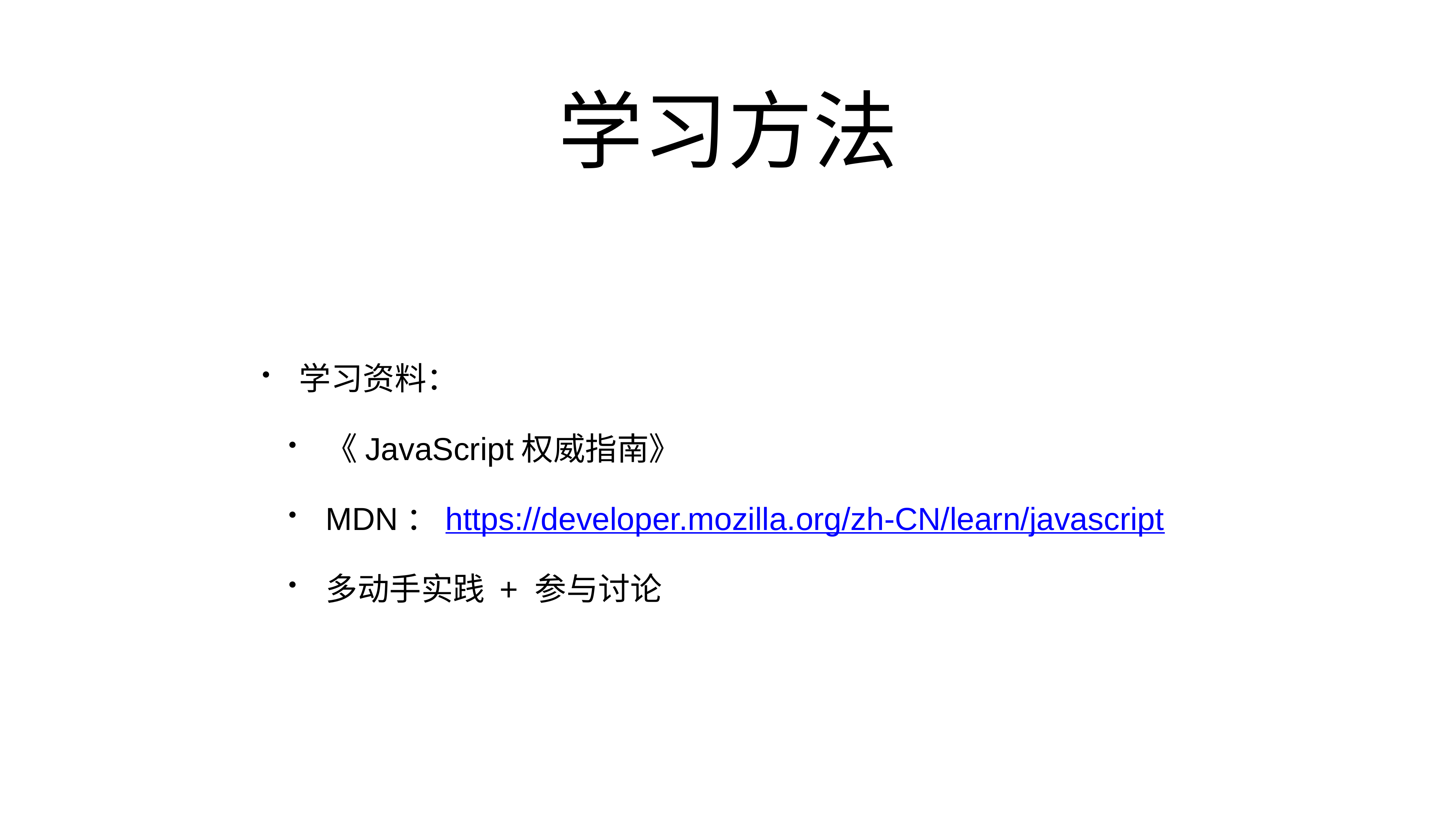

# 学习方法
学习资料：
《JavaScript权威指南》
MDN：https://developer.mozilla.org/zh-CN/learn/javascript
多动手实践 + 参与讨论